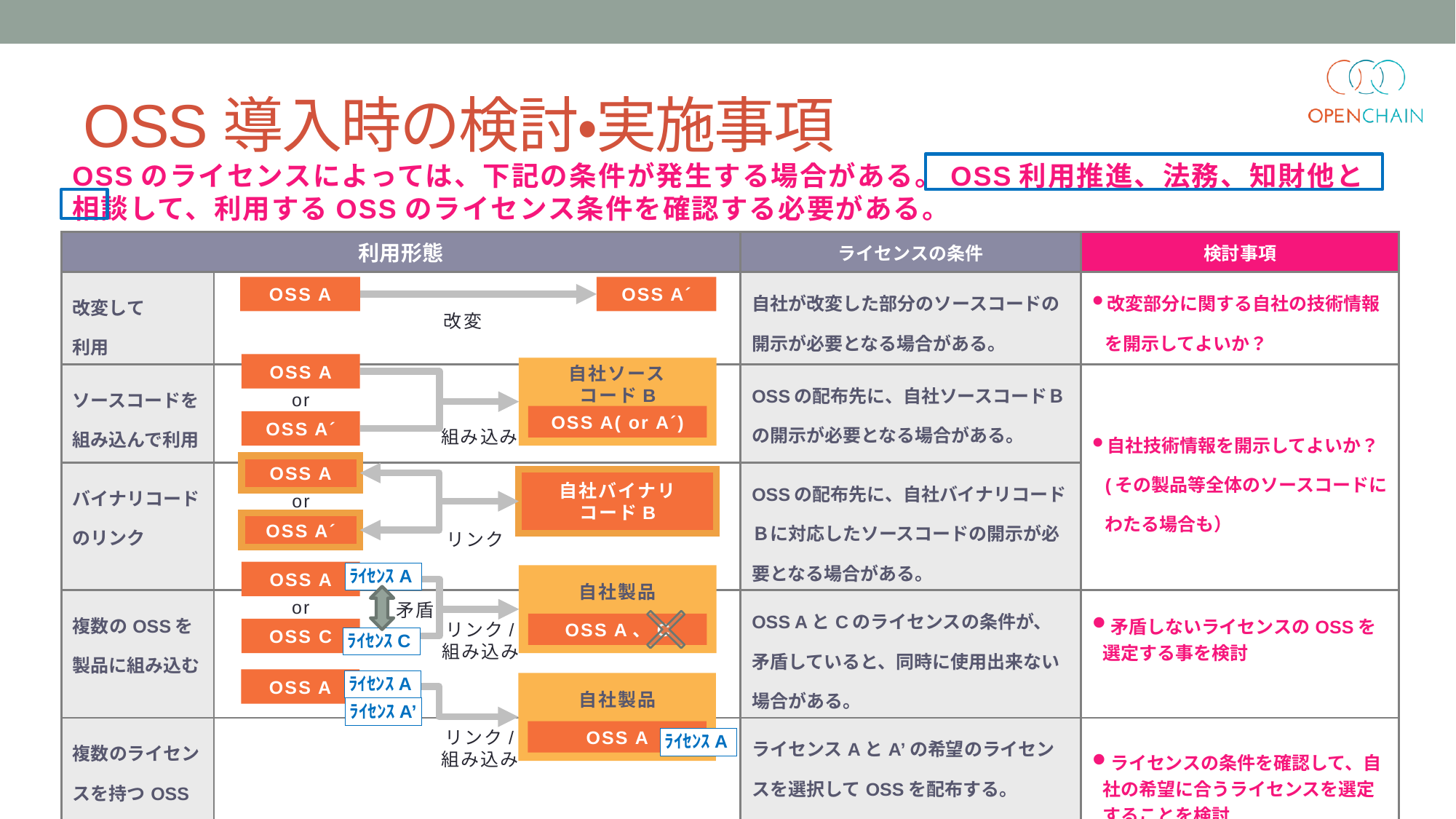

# OSS導入時の検討・実施事項
OSSのライセンスによっては、下記の条件が発生する場合がある。OSS利用推進、法務、知財他と相談して、利用するOSSのライセンス条件を確認する必要がある。

| 利用形態 |  | ライセンスの条件 | 検討事項 |
| --- | --- | --- | --- |
| 改変して 利用 |  | 自社が改変した部分のソースコードの開示が必要となる場合がある。 | 改変部分に関する自社の技術情報を開示してよいか？ |
| ソースコードを組み込んで利用 |  | OSSの配布先に、自社ソースコードＢの開示が必要となる場合がある。 | 自社技術情報を開示してよいか？ (その製品等全体のソースコードにわたる場合も） |
| バイナリコードのリンク |  | OSSの配布先に、自社バイナリコードＢに対応したソースコードの開示が必要となる場合がある。 |  |
| 複数のOSSを 製品に組み込む |  | OSS AとCのライセンスの条件が、矛盾していると、同時に使用出来ない場合がある。 | 矛盾しないライセンスのOSSを選定する事を検討 |
| 複数のライセンスを持つOSSを製品に組み込む |  | ライセンスAとA’の希望のライセンスを選択してOSSを配布する。 | ライセンスの条件を確認して、自社の希望に合うライセンスを選定することを検討 |
OSS A
OSS A´
改変
OSS A
自社ソース
コードB

or
OSS A( or A´)
OSS A´
組み込み
OSS A
自社バイナリ
コードB
or
OSS A´
リンク
OSS A
自社製品

or
リンク/
組み込み
OSS A、C
OSS C
ﾗｲｾﾝｽA

矛盾

ﾗｲｾﾝｽC
OSS A
自社製品

リンク/
組み込み
OSS A
ﾗｲｾﾝｽA
ﾗｲｾﾝｽA’
ﾗｲｾﾝｽA